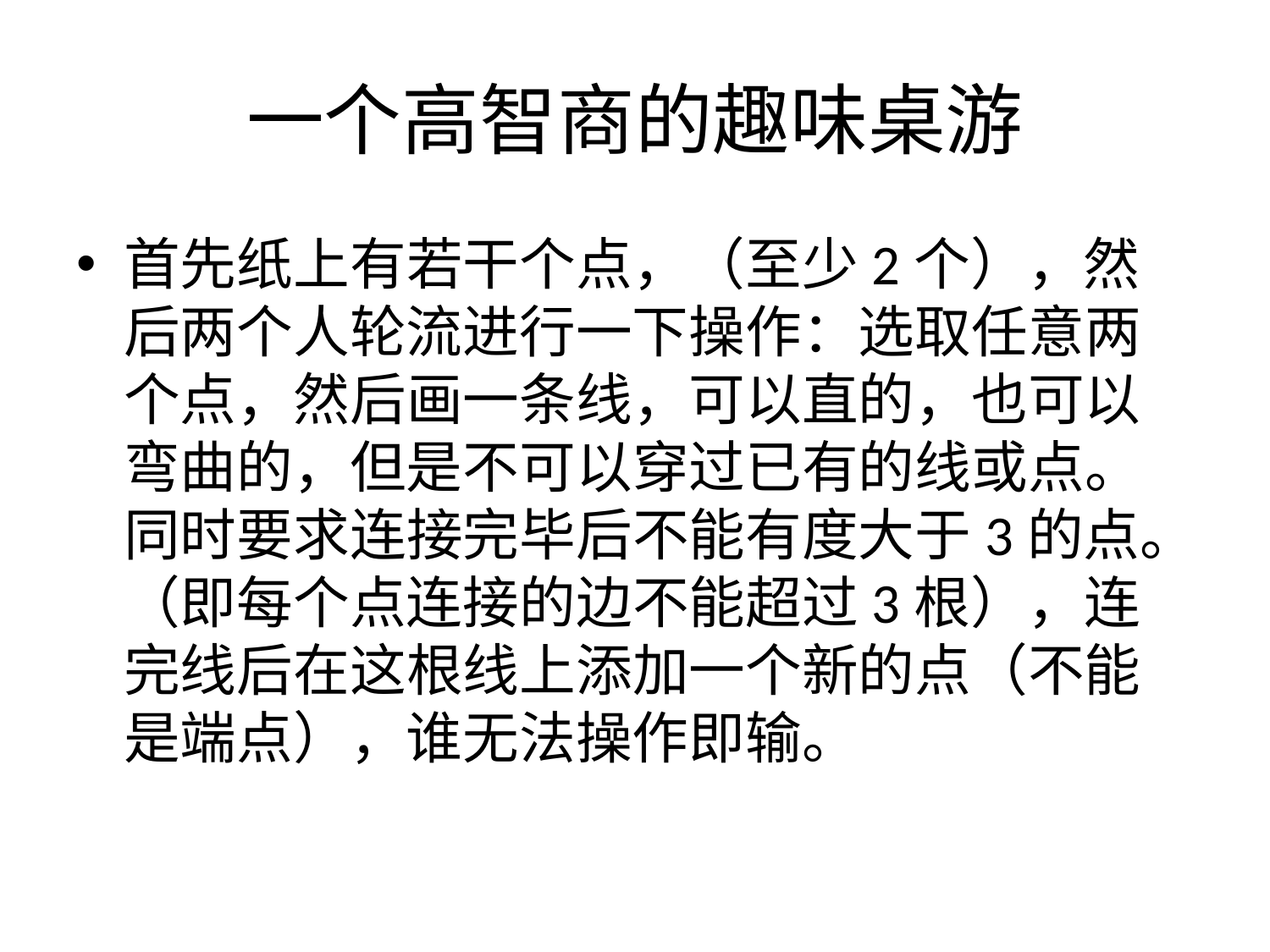

# 一个高智商的趣味桌游
首先纸上有若干个点，（至少2个），然后两个人轮流进行一下操作：选取任意两个点，然后画一条线，可以直的，也可以弯曲的，但是不可以穿过已有的线或点。同时要求连接完毕后不能有度大于3的点。（即每个点连接的边不能超过3根），连完线后在这根线上添加一个新的点（不能是端点），谁无法操作即输。